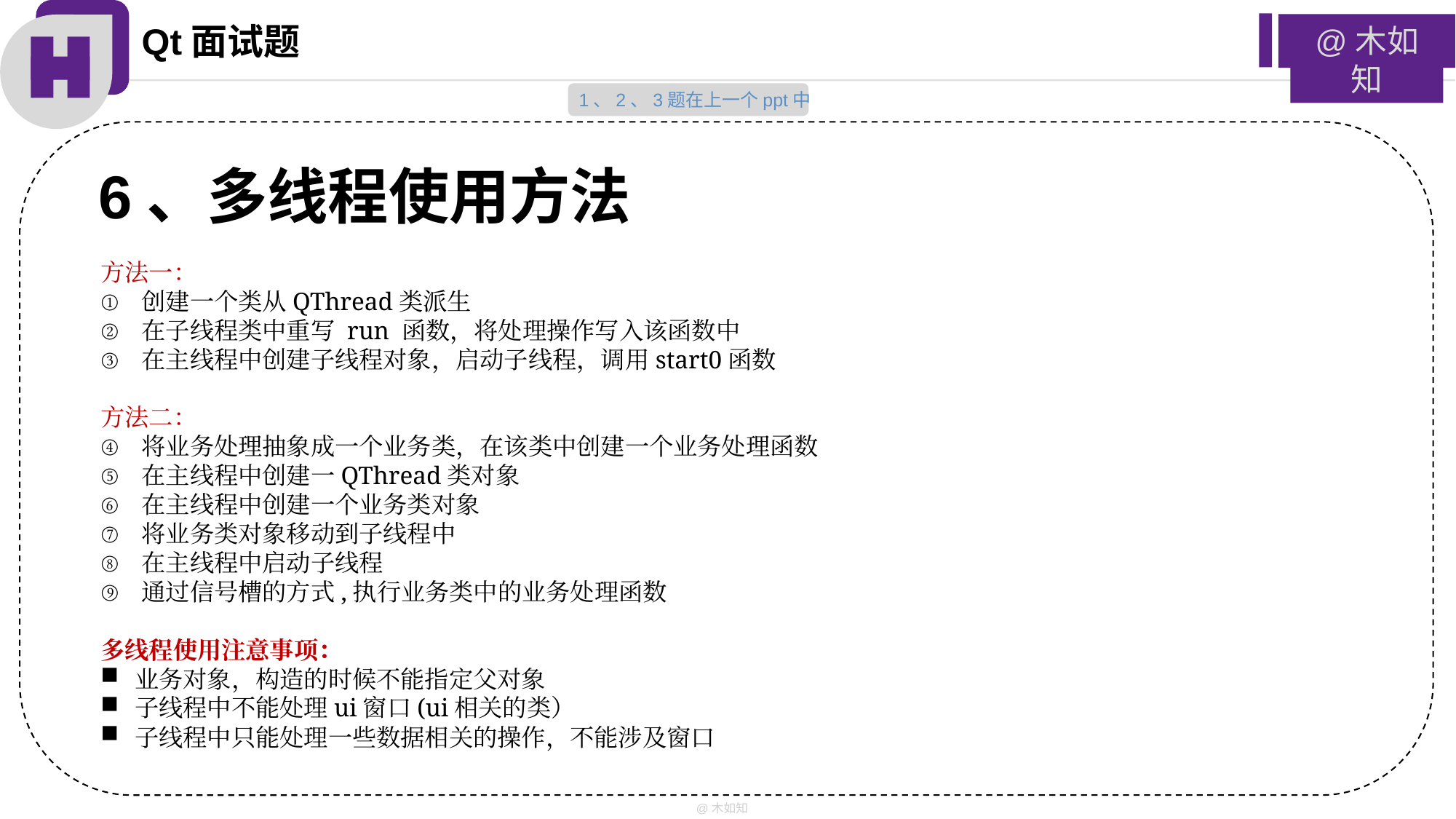

Qt面试题

@木如知
1、2、3题在上一个ppt中

6、多线程使用方法
方法一：
创建一个类从QThread类派生
在子线程类中重写 run 函数，将处理操作写入该函数中
在主线程中创建子线程对象，启动子线程，调用start0函数

方法二：
将业务处理抽象成一个业务类，在该类中创建一个业务处理函数
在主线程中创建一QThread类对象
在主线程中创建一个业务类对象
将业务类对象移动到子线程中
在主线程中启动子线程
通过信号槽的方式,执行业务类中的业务处理函数

多线程使用注意事项：
业务对象，构造的时候不能指定父对象
子线程中不能处理ui窗口(ui相关的类）
子线程中只能处理一些数据相关的操作，不能涉及窗口
@木如知